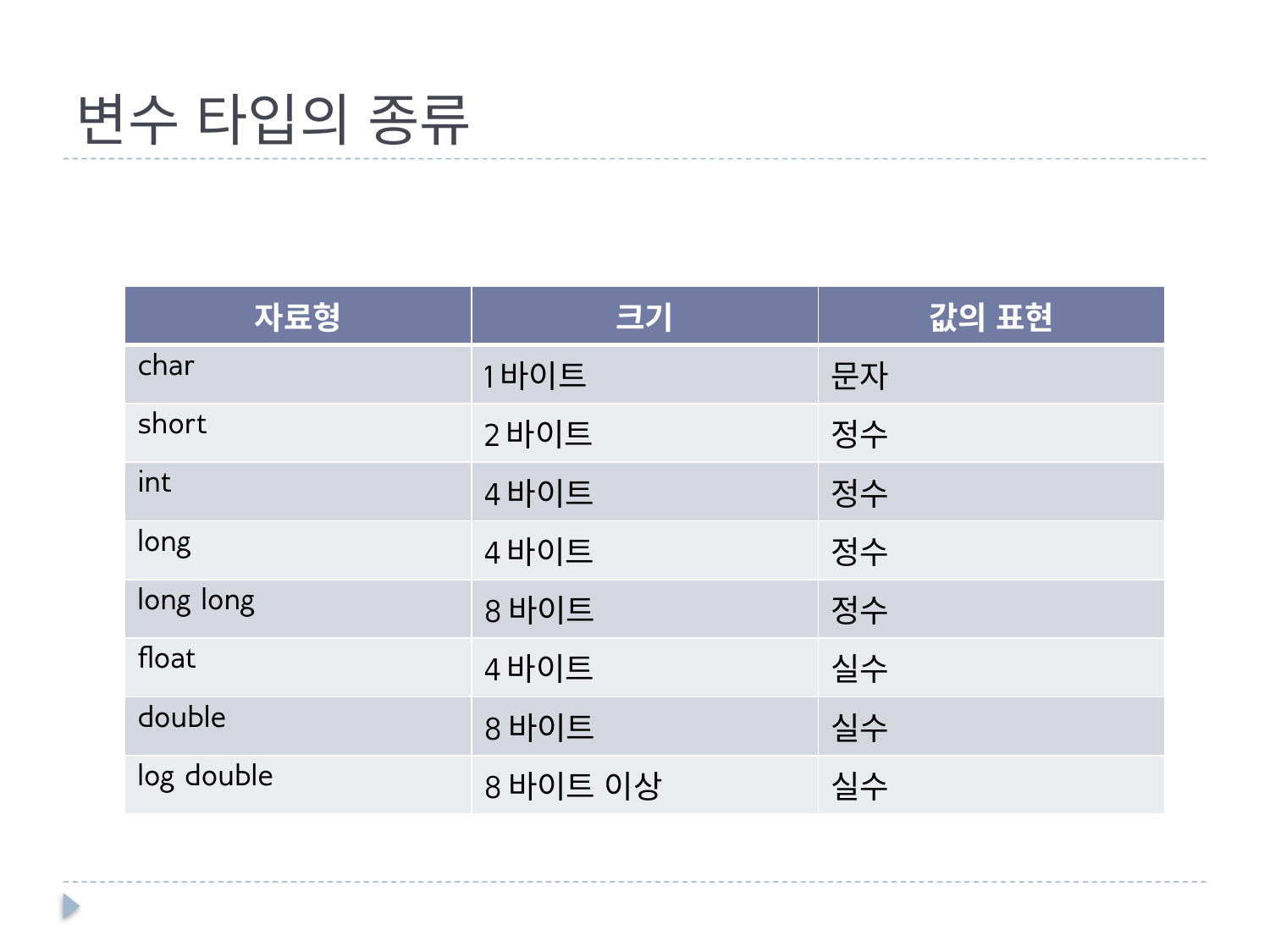

# 변수 타입의 종류
| 자료형 | 크기 | 값의 표현 |
| --- | --- | --- |
| char | 1바이트 | 문자 |
| short | 2바이트 | 정수 |
| int | 4바이트 | 정수 |
| long | 4바이트 | 정수 |
| long long | 8바이트 | 정수 |
| float | 4바이트 | 실수 |
| double | 8바이트 | 실수 |
| log double | 8바이트 이상 | 실수 |